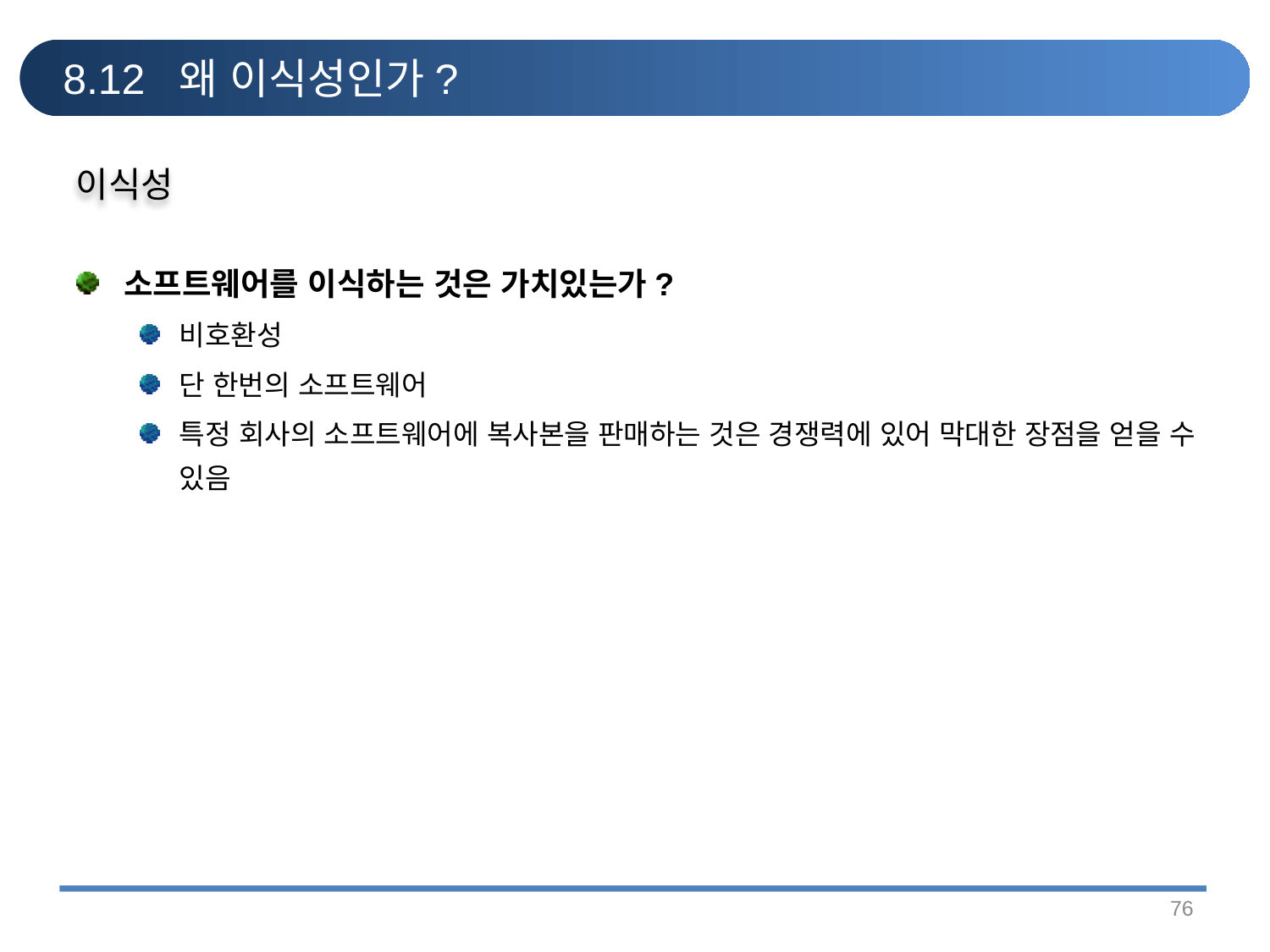

# 8.12  왜 이식성인가?
이식성
소프트웨어를 이식하는 것은 가치있는가?
비호환성
단 한번의 소프트웨어
특정 회사의 소프트웨어에 복사본을 판매하는 것은 경쟁력에 있어 막대한 장점을 얻을 수 있음

76